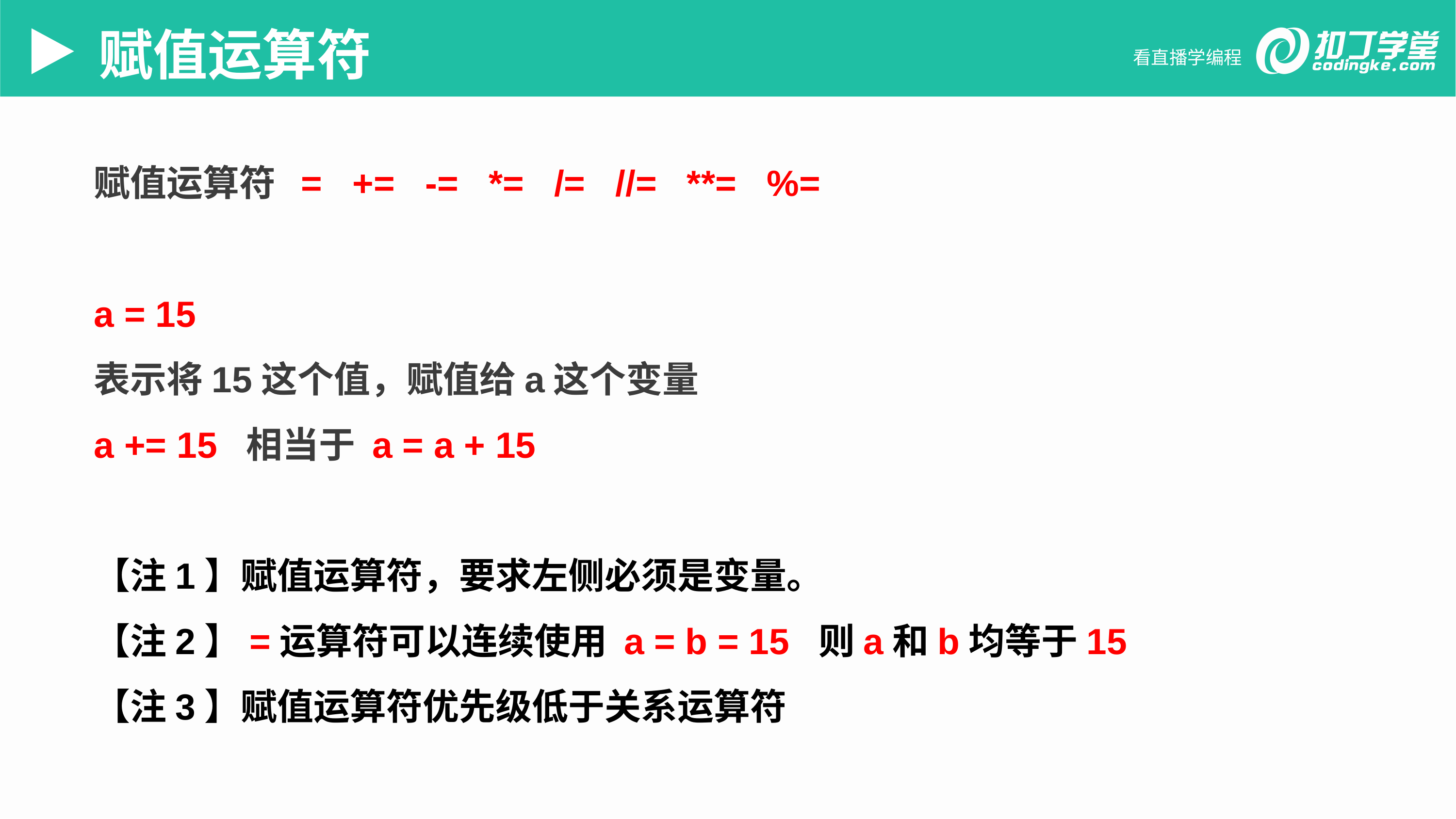

赋值运算符
赋值运算符  =   +=   -=   *=   /=   //=   **=   %=

a = 15
表示将15这个值，赋值给a这个变量
a += 15  相当于 a = a + 15

【注1】赋值运算符，要求左侧必须是变量。
【注2】=运算符可以连续使用 a = b = 15  则a和b均等于15
【注3】赋值运算符优先级低于关系运算符